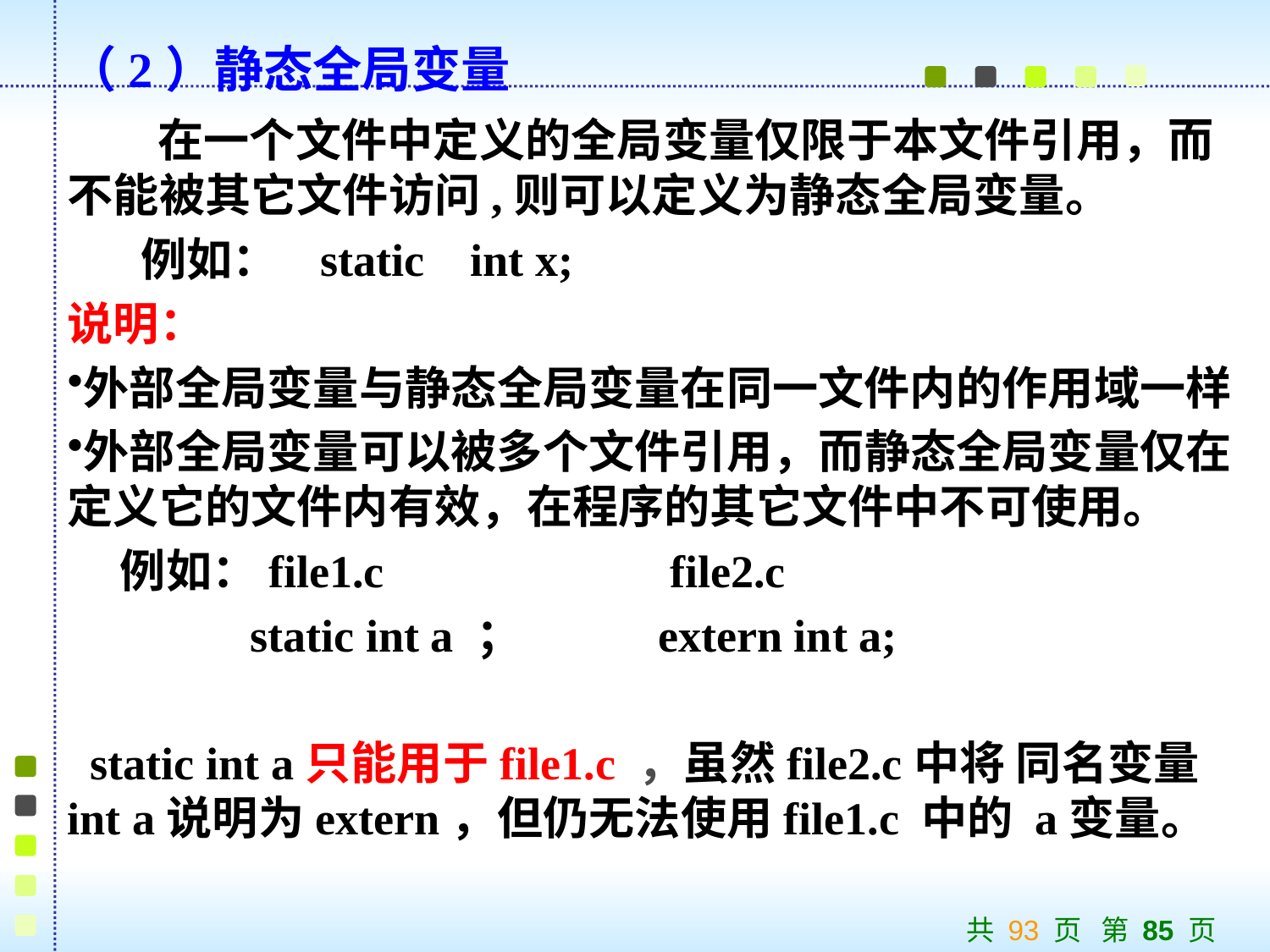

（2）静态全局变量
       在一个文件中定义的全局变量仅限于本文件引用，而不能被其它文件访问,则可以定义为静态全局变量。
      例如：   static    int x;
说明：
外部全局变量与静态全局变量在同一文件内的作用域一样
外部全局变量可以被多个文件引用，而静态全局变量仅在定义它的文件内有效，在程序的其它文件中不可使用。
    例如：file1.c                         file2.c
                static int a ；            extern int a;

  static int a只能用于file1.c ，虽然file2.c中将 同名变量 int a说明为extern，但仍无法使用file1.c 中的 a变量。
共 93 页   第 85 页